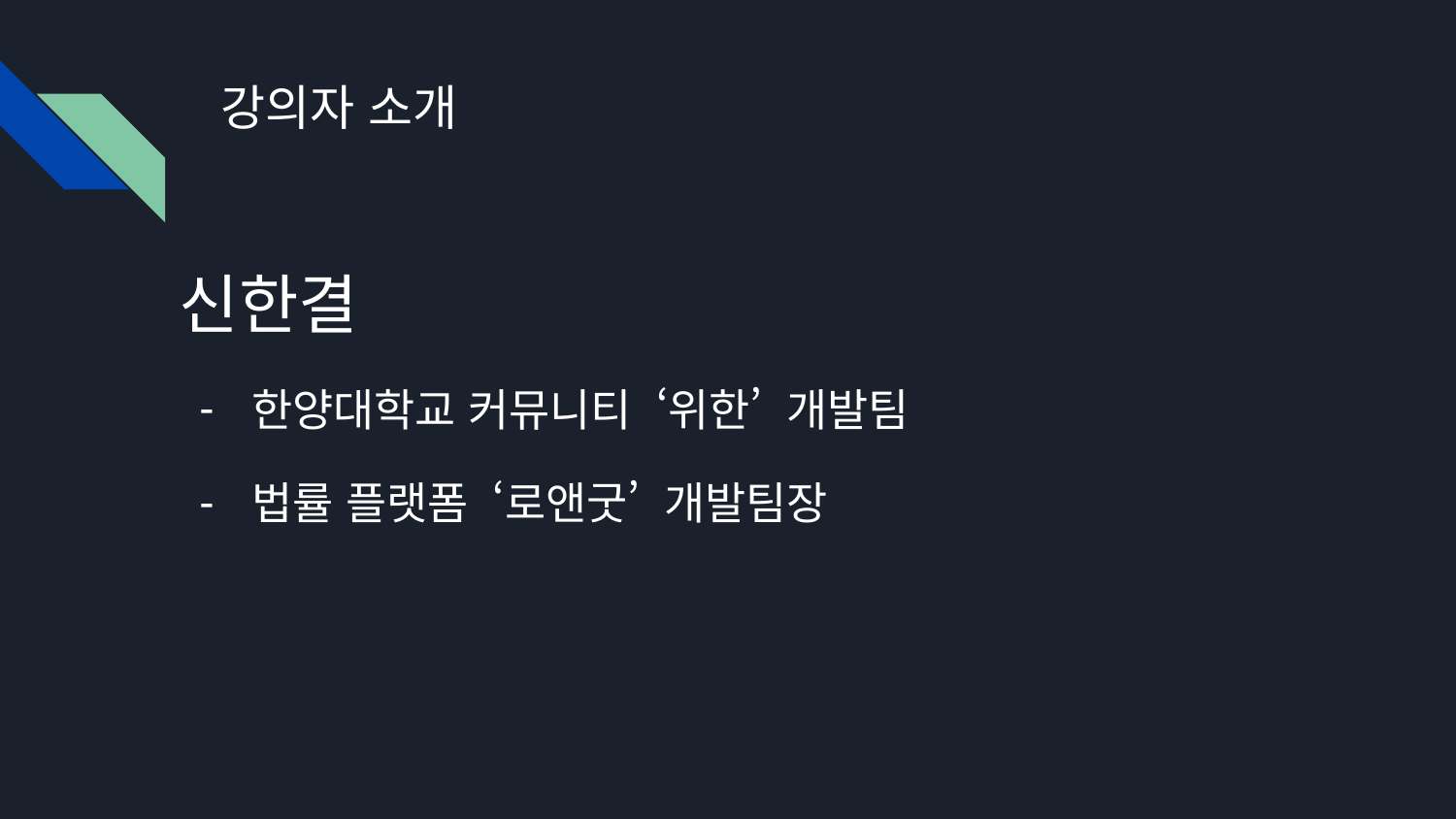

# 강의자 소개
신한결
한양대학교 커뮤니티  ‘위한’  개발팀
법률 플랫폼  ‘로앤굿’  개발팀장